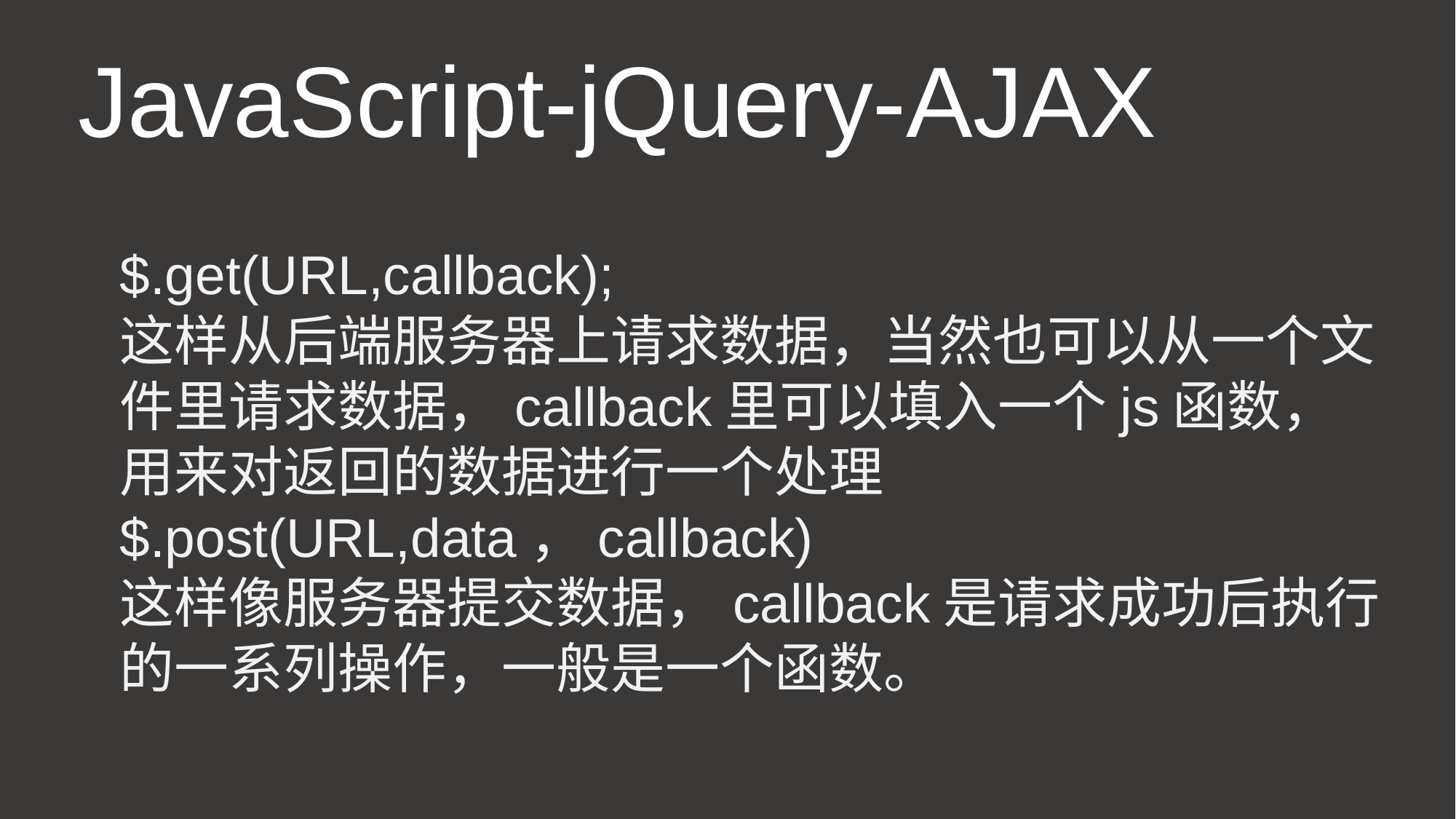

JavaScript-jQuery-AJAX
$.get(URL,callback);
这样从后端服务器上请求数据，当然也可以从一个文件里请求数据，callback里可以填入一个js函数，用来对返回的数据进行一个处理
$.post(URL,data，callback)
这样像服务器提交数据，callback是请求成功后执行的一系列操作，一般是一个函数。